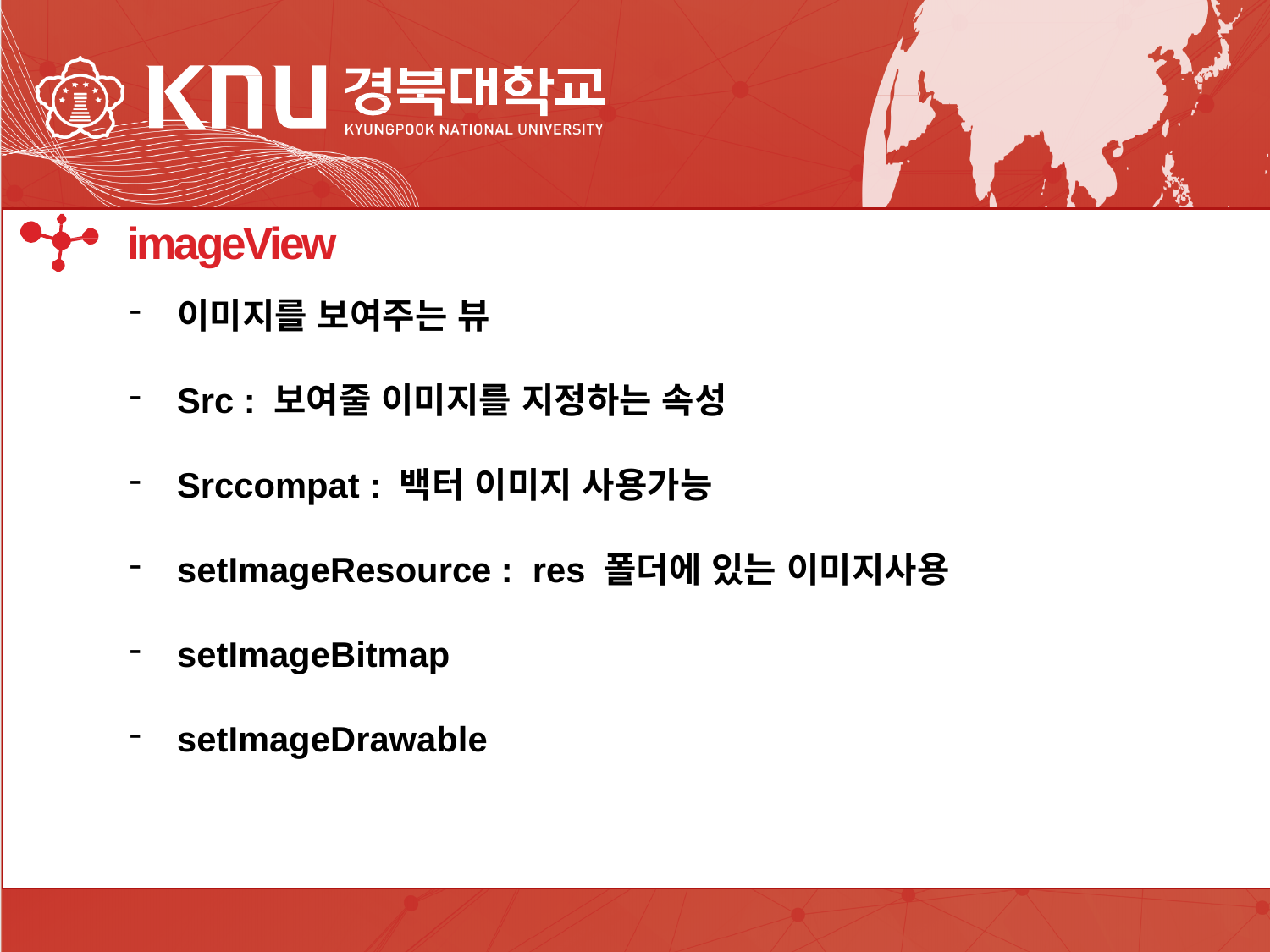

IDE

imageView

이미지를 보여주는 뷰

Src : 보여줄 이미지를 지정하는 속성

Srccompat : 백터 이미지 사용가능

setImageResource :  res 폴더에 있는 이미지사용

setImageBitmap

setImageDrawable